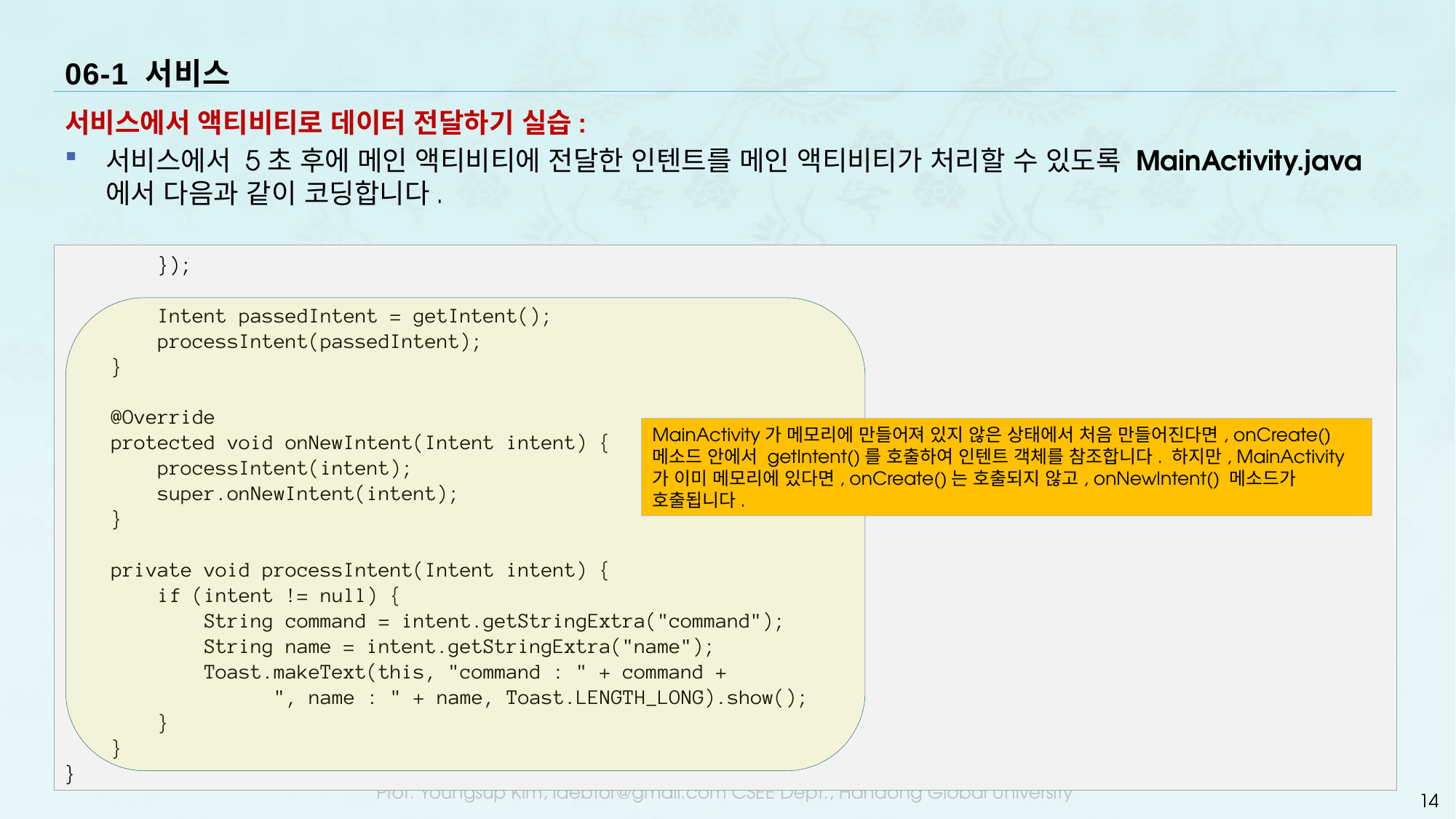

# 06-1 서비스
서비스에서 액티비티로 데이터 전달하기 실습:
서비스에서 5초 후에 메인 액티비티에 전달한 인텐트를 메인 액티비티가 처리할 수 있도록 MainActivity.java에서 다음과 같이 코딩합니다.
        });

        Intent passedIntent = getIntent();
        processIntent(passedIntent);
    }

    @Override
    protected void onNewIntent(Intent intent) {
        processIntent(intent);
        super.onNewIntent(intent);
    }

    private void processIntent(Intent intent) {
        if (intent != null) {
            String command = intent.getStringExtra("command");
            String name = intent.getStringExtra("name");
            Toast.makeText(this, "command : " + command +
                  ", name : " + name, Toast.LENGTH_LONG).show();
        }
    }
}

MainActivity가 메모리에 만들어져 있지 않은 상태에서 처음 만들어진다면, onCreate() 메소드 안에서 getIntent()를 호출하여 인텐트 객체를 참조합니다. 하지만, MainActivity가 이미 메모리에 있다면, onCreate()는 호출되지 않고, onNewIntent() 메소드가 호출됩니다.
14